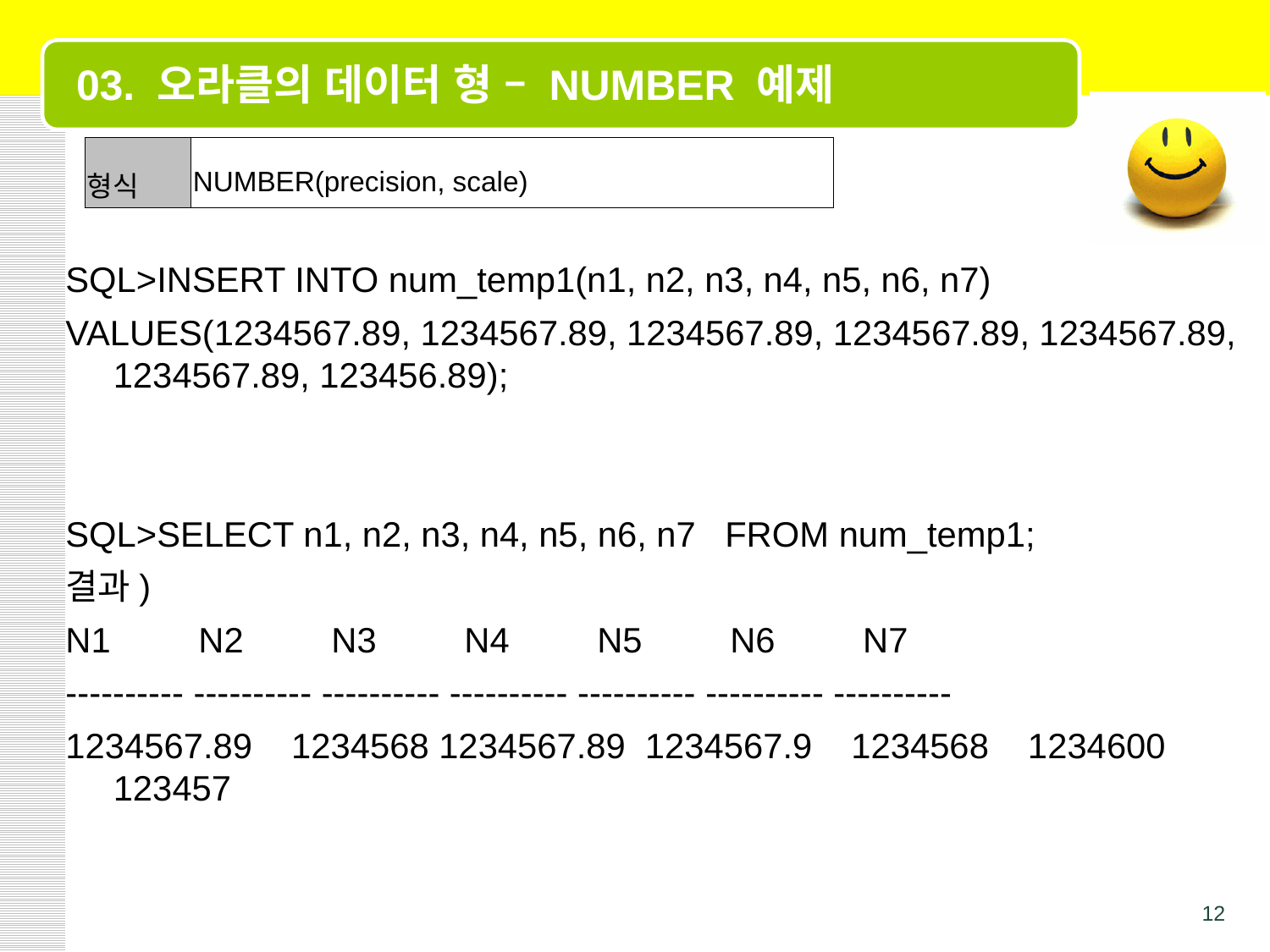

# 03. 오라클의 데이터 형 – NUMBER 예제
| 형식 | NUMBER(precision, scale) |
| --- | --- |

SQL>INSERT INTO num_temp1(n1, n2, n3, n4, n5, n6, n7)
VALUES(1234567.89, 1234567.89, 1234567.89, 1234567.89, 1234567.89, 1234567.89, 123456.89);

SQL>SELECT n1, n2, n3, n4, n5, n6, n7   FROM num_temp1;
결과)
N1         N2         N3         N4         N5         N6         N7
---------- ---------- ---------- ---------- ---------- ---------- ----------
1234567.89    1234568 1234567.89  1234567.9    1234568    1234600     123457